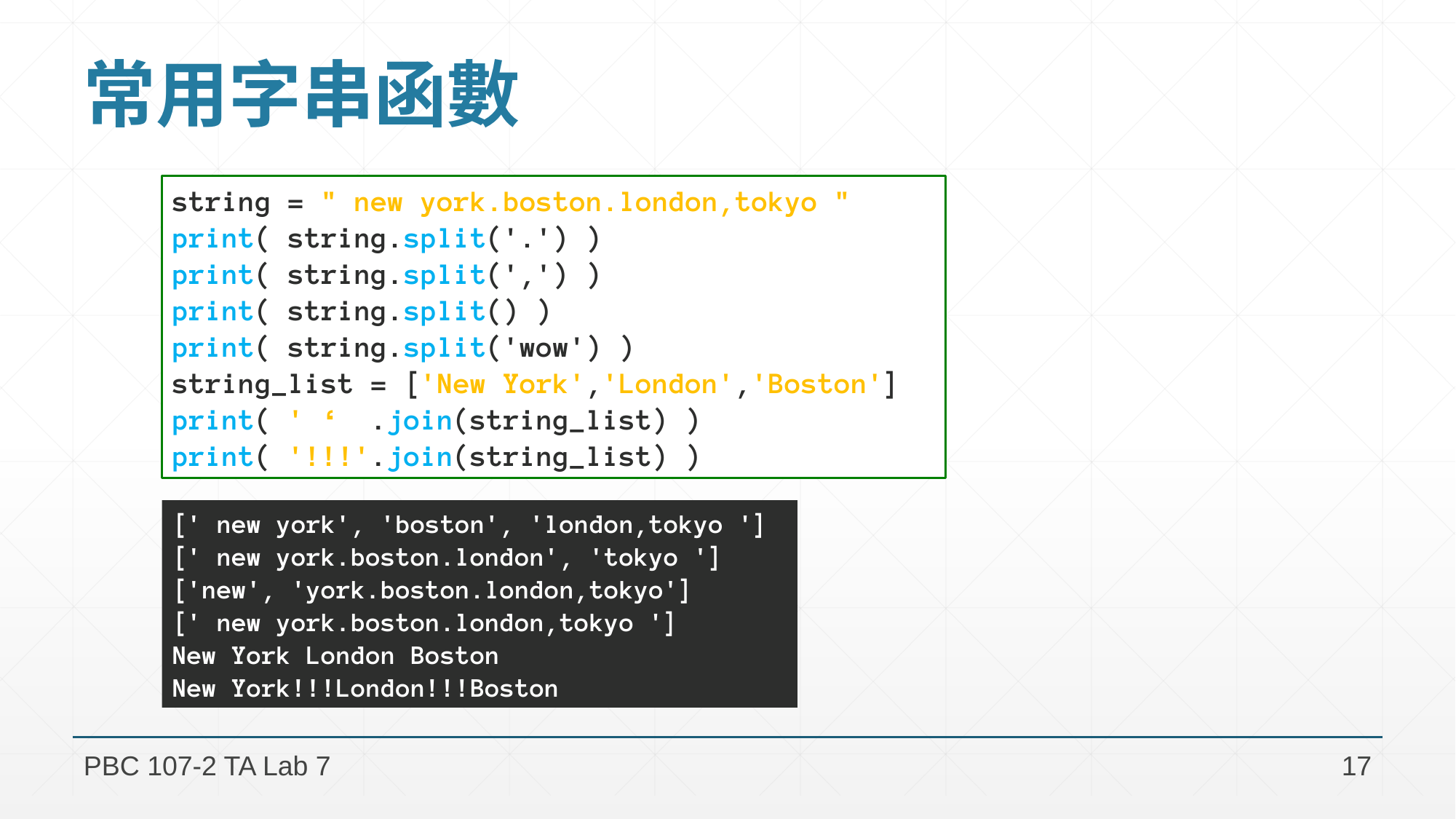

# 常用字串函數
string = " new york.boston.london,tokyo "
print( string.split('.') )
print( string.split(',') )
print( string.split() )
print( string.split('wow') )
string_list = ['New York','London','Boston']
print( ' ‘  .join(string_list) )
print( '!!!'.join(string_list) )

[' new york', 'boston', 'london,tokyo ']
[' new york.boston.london', 'tokyo ']
['new', 'york.boston.london,tokyo']
[' new york.boston.london,tokyo ']
New York London Boston
New York!!!London!!!Boston
PBC 107-2 TA Lab 7
17